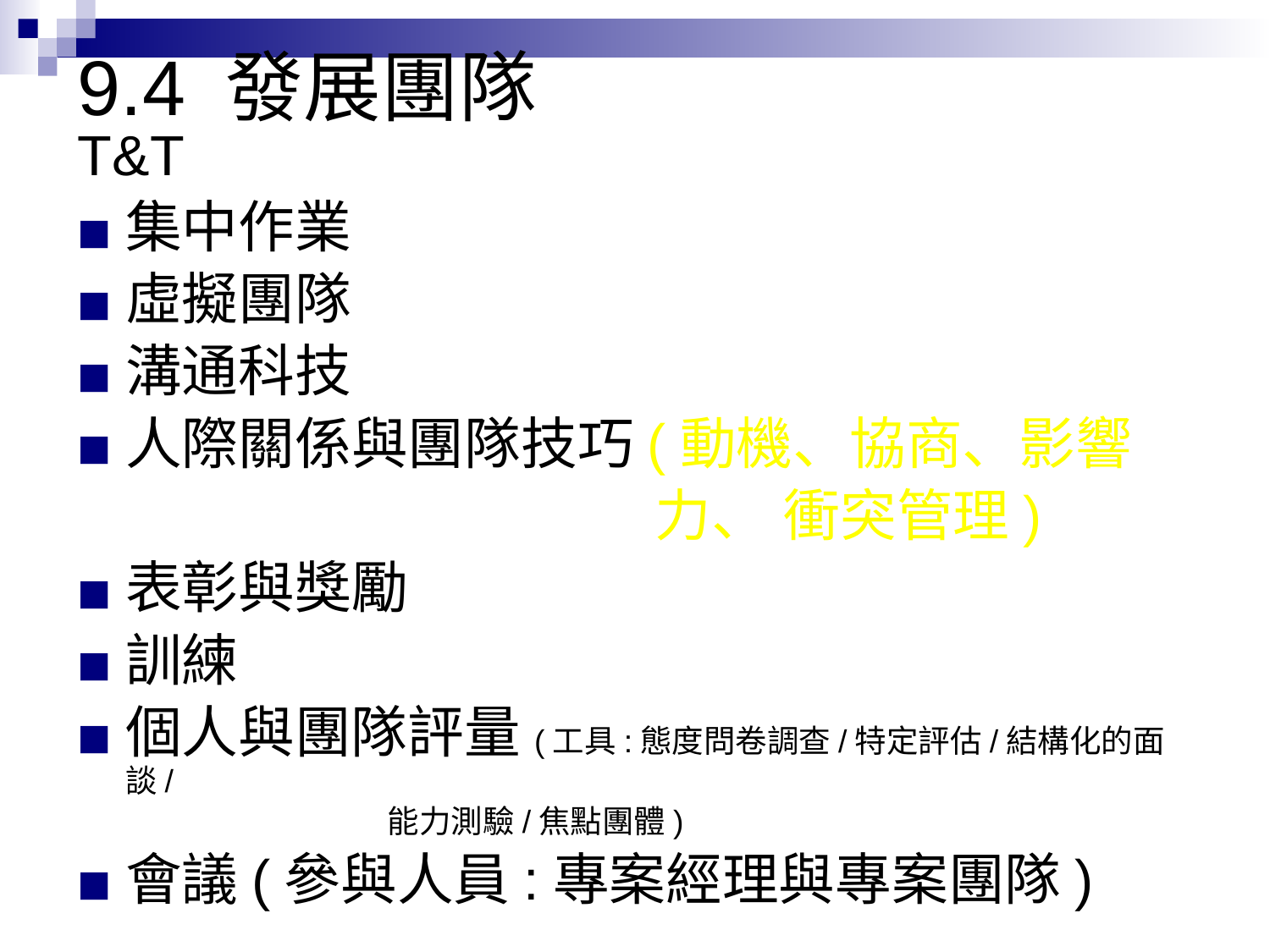

# 9.4 發展團隊
T&T
集中作業
虛擬團隊
溝通科技
人際關係與團隊技巧(動機、協商、影響
                                    力、 衝突管理)
表彰與獎勵
訓練
個人與團隊評量(工具:態度問卷調查/特定評估/結構化的面談/
                                  能力測驗/焦點團體)
會議(參與人員:專案經理與專案團隊)